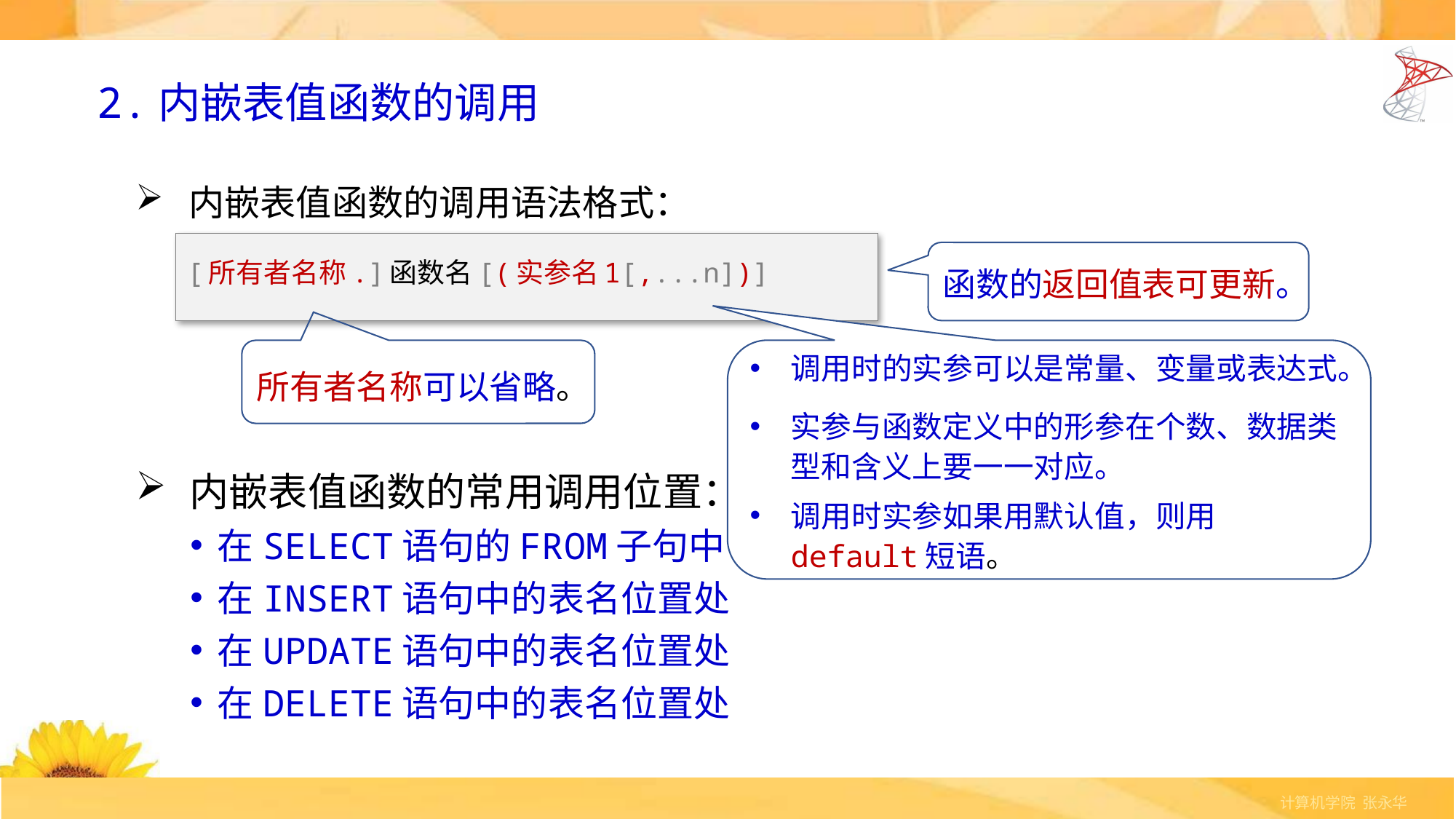

# 2.内嵌表值函数的调用
内嵌表值函数的调用语法格式：
[所有者名称.]函数名[(实参名1[,...n])]
函数的返回值表可更新。
所有者名称可以省略。
调用时的实参可以是常量、变量或表达式。
实参与函数定义中的形参在个数、数据类型和含义上要一一对应。
调用时实参如果用默认值，则用default短语。
内嵌表值函数的常用调用位置：
在SELECT语句的FROM子句中
在INSERT语句中的表名位置处
在UPDATE语句中的表名位置处
在DELETE语句中的表名位置处